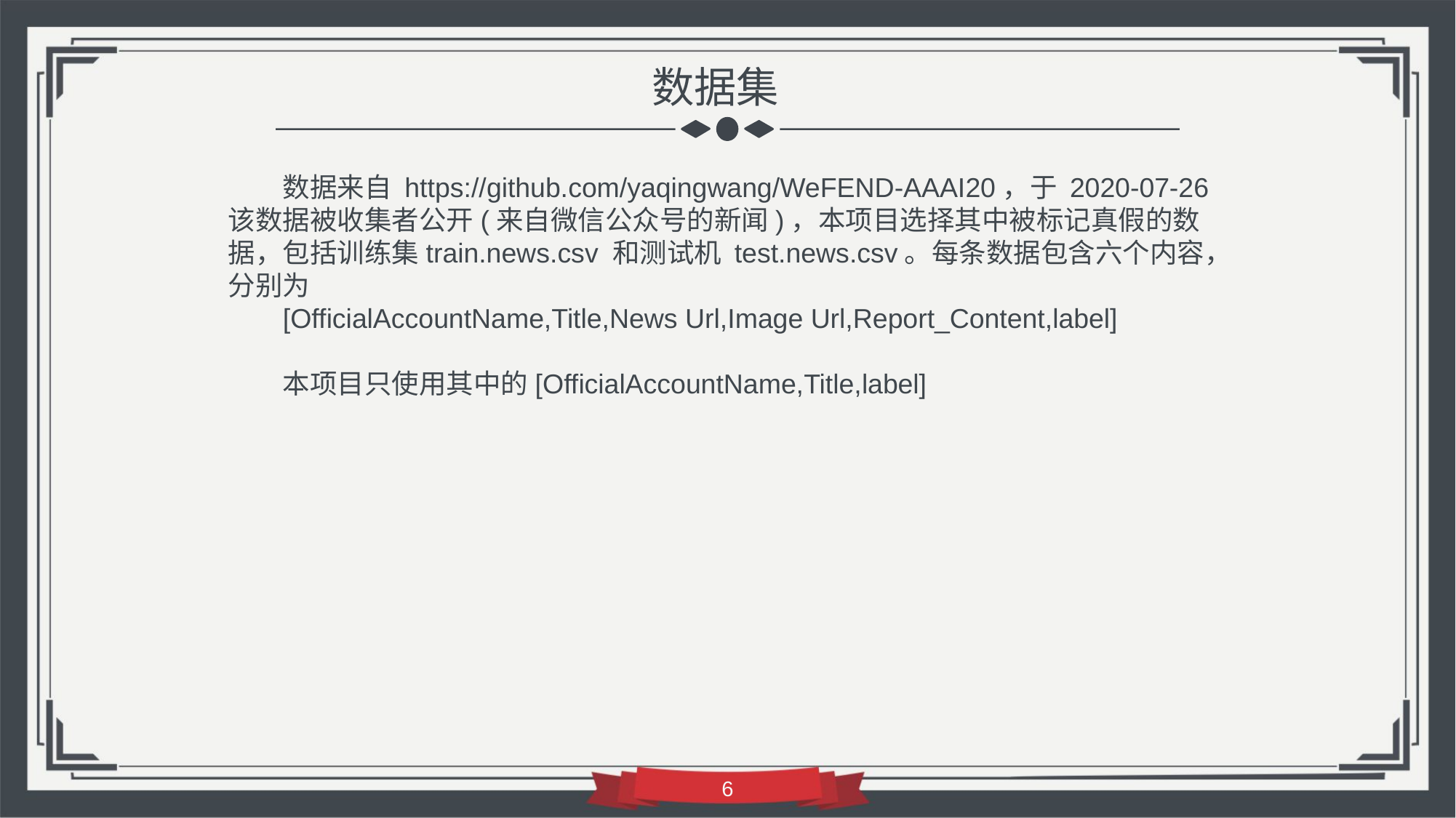

数据集

数据来自 https://github.com/yaqingwang/WeFEND-AAAI20，于 2020-07-26 该数据被收集者公开(来自微信公众号的新闻)，本项目选择其中被标记真假的数据，包括训练集train.news.csv 和测试机 test.news.csv。每条数据包含六个内容，分别为
[OfficialAccountName,Title,News Url,Image Url,Report_Content,label]

本项目只使用其中的[OfficialAccountName,Title,label]